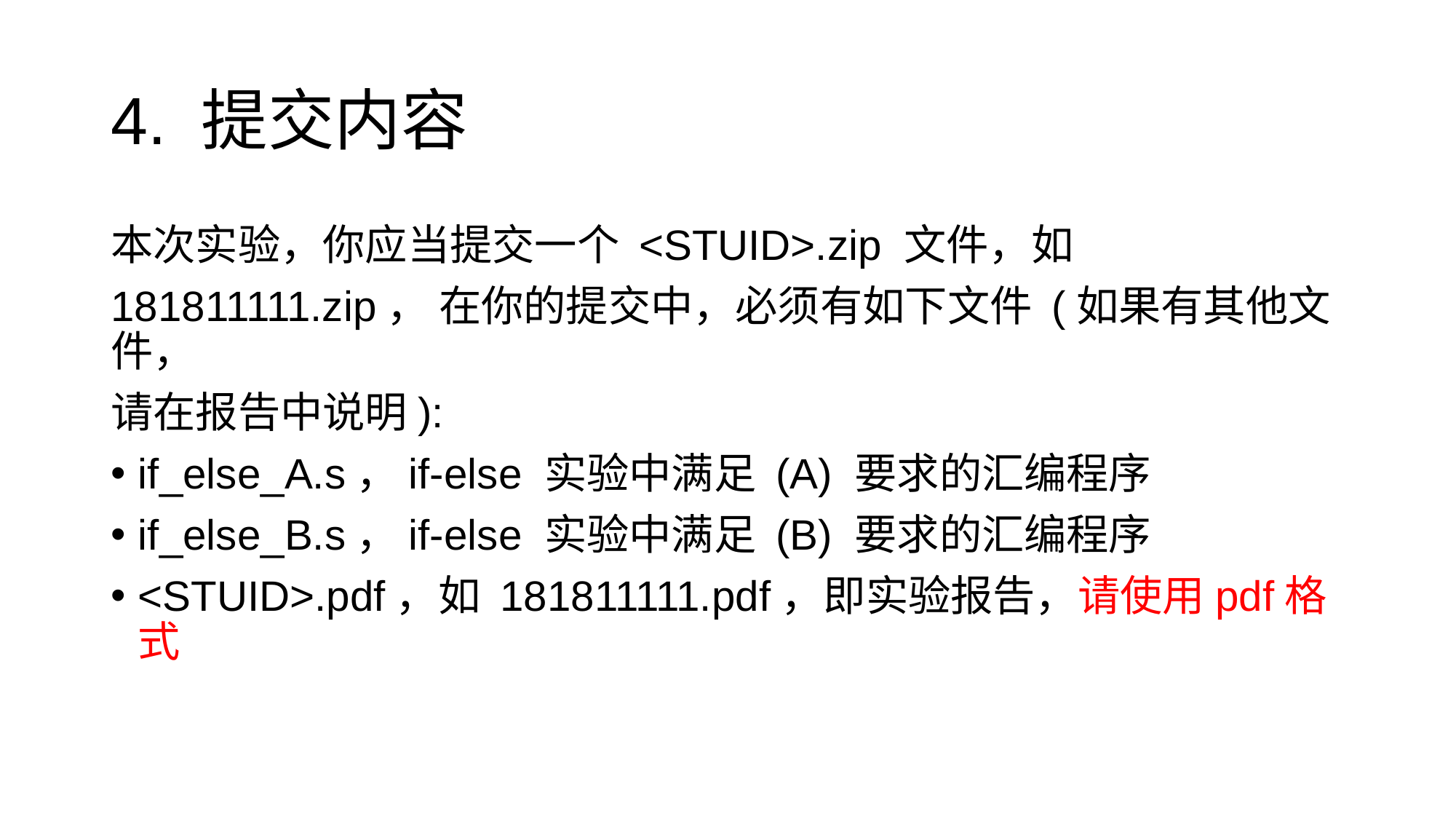

# 4. 提交内容
本次实验，你应当提交一个 <STUID>.zip 文件，如
181811111.zip， 在你的提交中，必须有如下文件 (如果有其他文件，
请在报告中说明):
if_else_A.s，if-else 实验中满足 (A) 要求的汇编程序
if_else_B.s，if-else 实验中满足 (B) 要求的汇编程序
<STUID>.pdf，如 181811111.pdf，即实验报告，请使用pdf格式